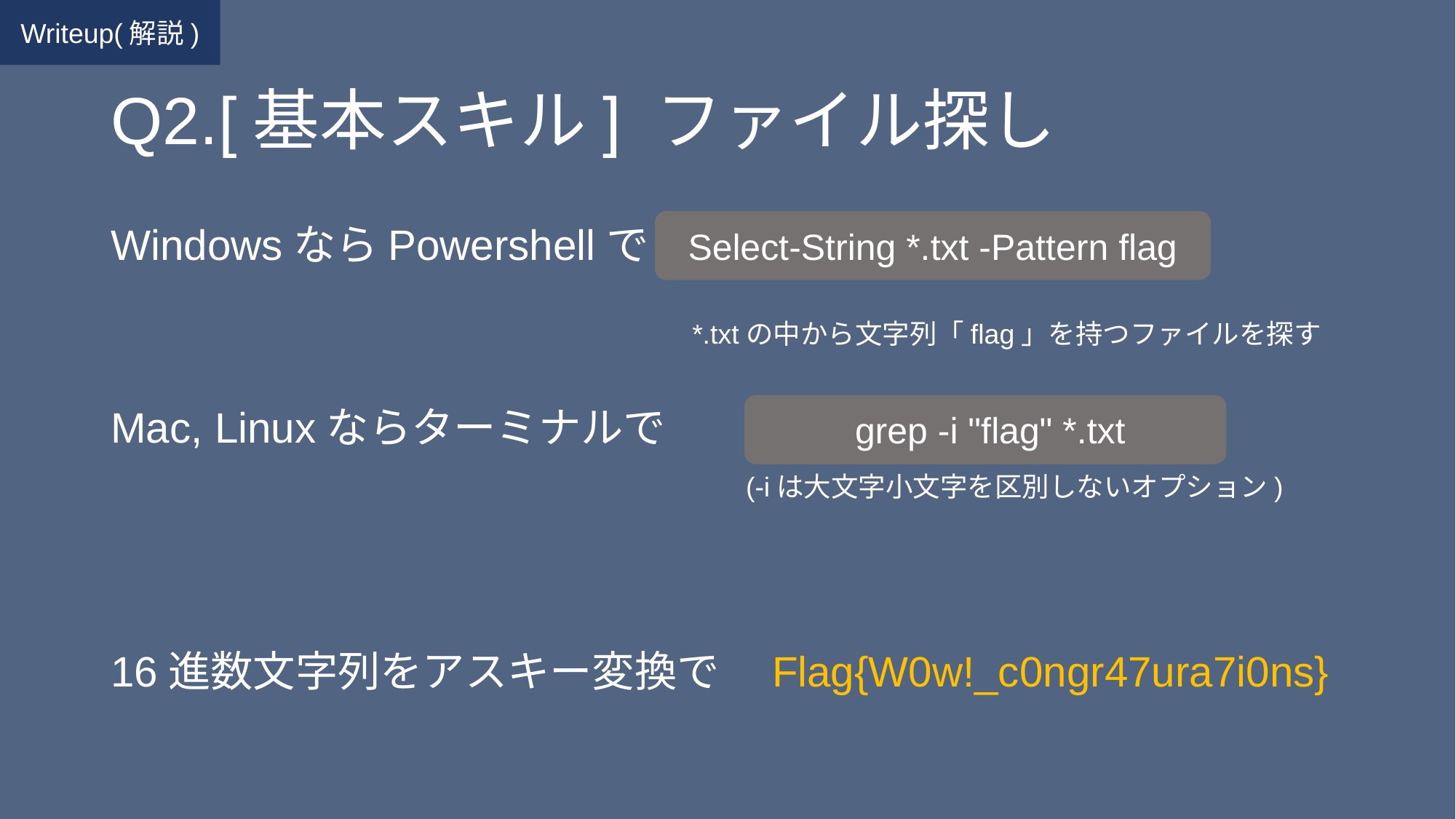

Writeup(解説)
# Q2.[基本スキル] ファイル探し
Select-String *.txt -Pattern flag
WindowsならPowershellで

Mac, Linuxならターミナルで

16進数文字列をアスキー変換で　Flag{W0w!_c0ngr47ura7i0ns}
*.txtの中から文字列「flag」を持つファイルを探す
 grep -i "flag" *.txt
(-iは大文字小文字を区別しないオプション)